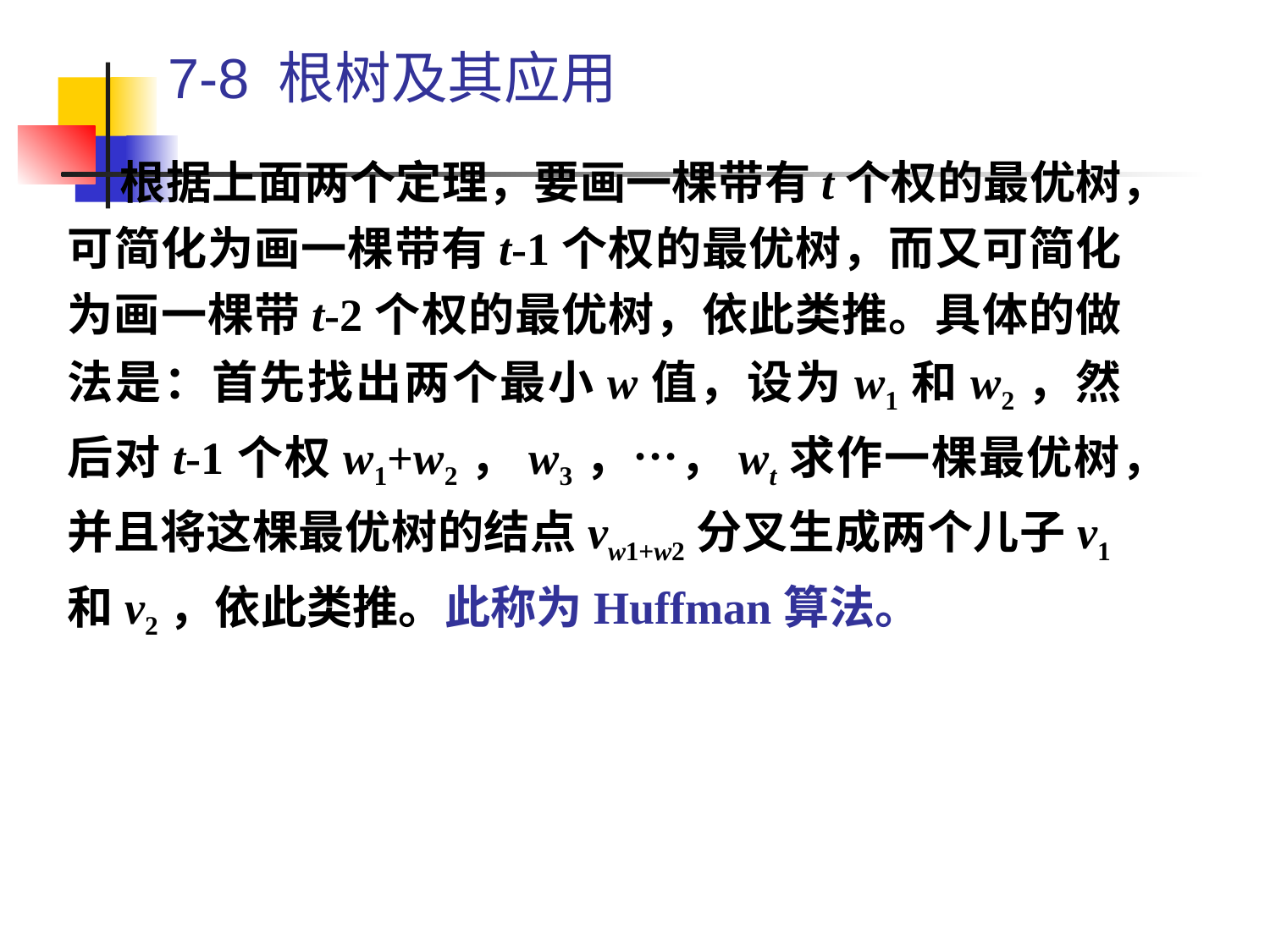

# 7-8 根树及其应用
根据上面两个定理，要画一棵带有t个权的最优树，可简化为画一棵带有t-1个权的最优树，而又可简化为画一棵带t-2个权的最优树，依此类推。具体的做法是：首先找出两个最小w值，设为w1和w2，然后对t-1个权w1+w2，w3，…，wt求作一棵最优树，并且将这棵最优树的结点vw1+w2分叉生成两个儿子v1和v2，依此类推。此称为Huffman算法。